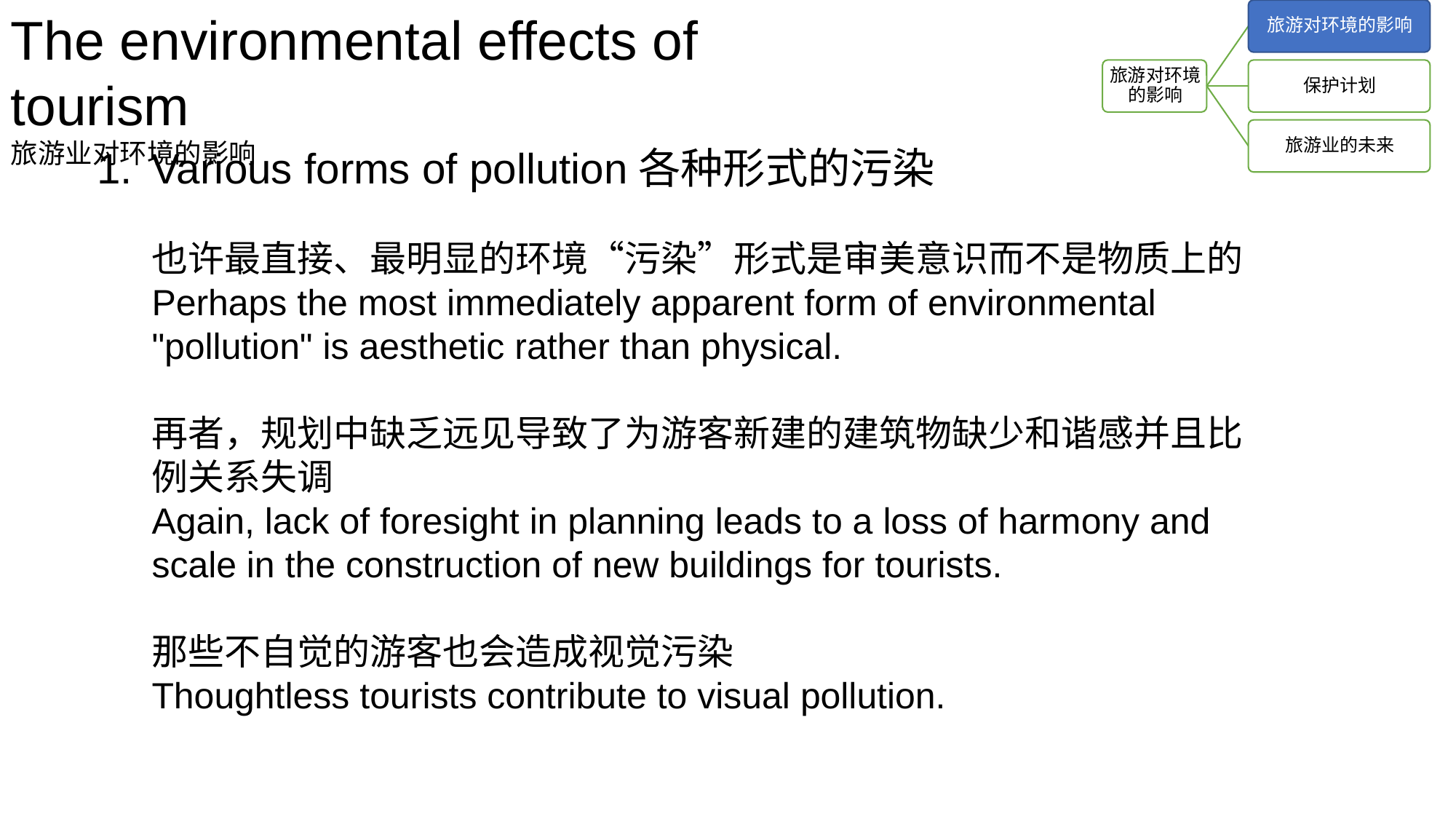

The environmental effects of tourism
旅游业对环境的影响
旅游对环境的影响

旅游对环境的影响

保护计划

旅游业的未来
Various forms of pollution各种形式的污染

也许最直接、最明显的环境“污染”形式是审美意识而不是物质上的
Perhaps the most immediately apparent form of environmental "pollution" is aesthetic rather than physical.

再者，规划中缺乏远见导致了为游客新建的建筑物缺少和谐感并且比例关系失调
Again, lack of foresight in planning leads to a loss of harmony and scale in the construction of new buildings for tourists.

那些不自觉的游客也会造成视觉污染
Thoughtless tourists contribute to visual pollution.